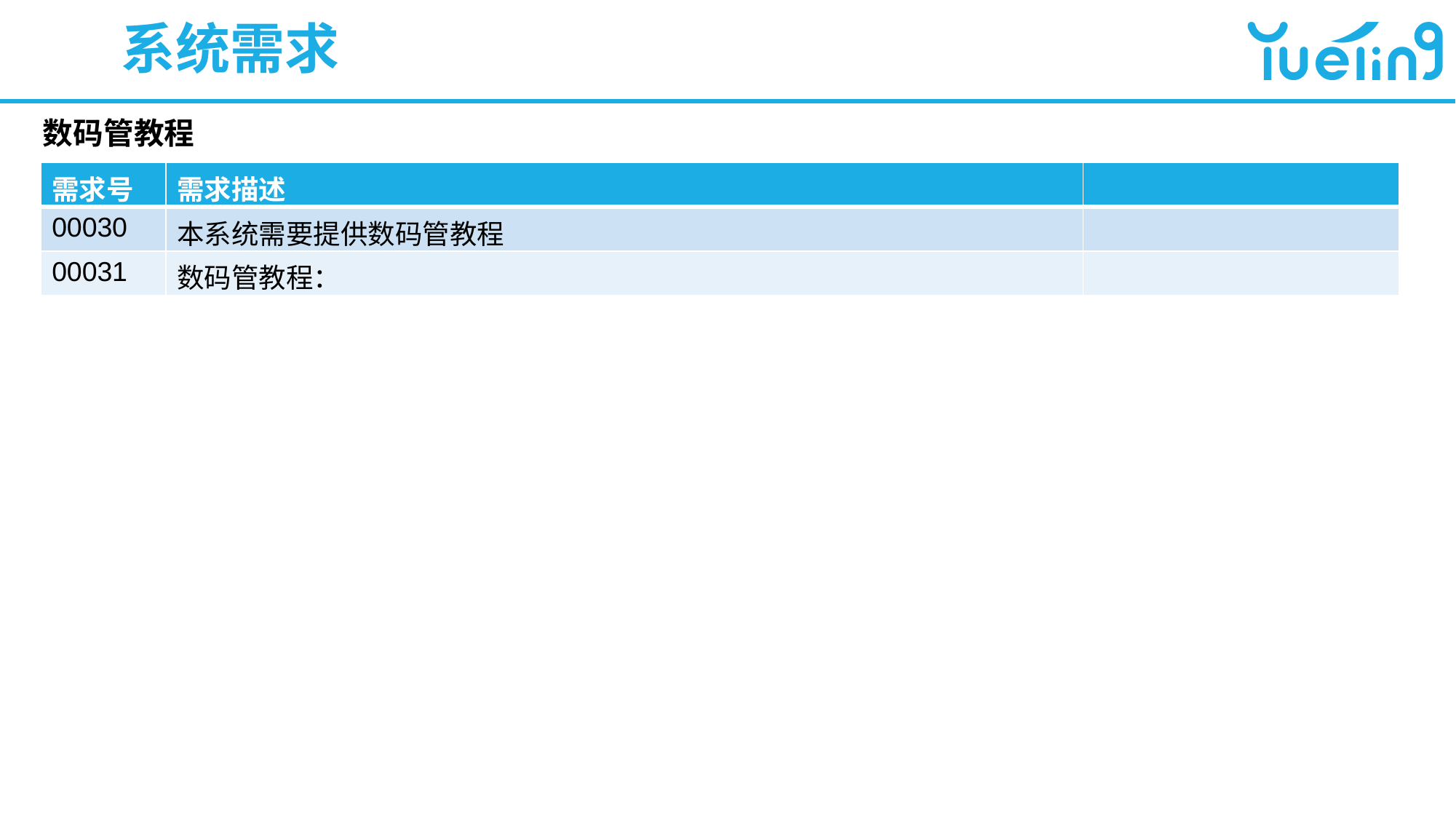

# 系统需求

数码管教程
| 需求号 | 需求描述 |  |
| --- | --- | --- |
| 00030 | 本系统需要提供数码管教程 |  |
| 00031 | 数码管教程： |  |